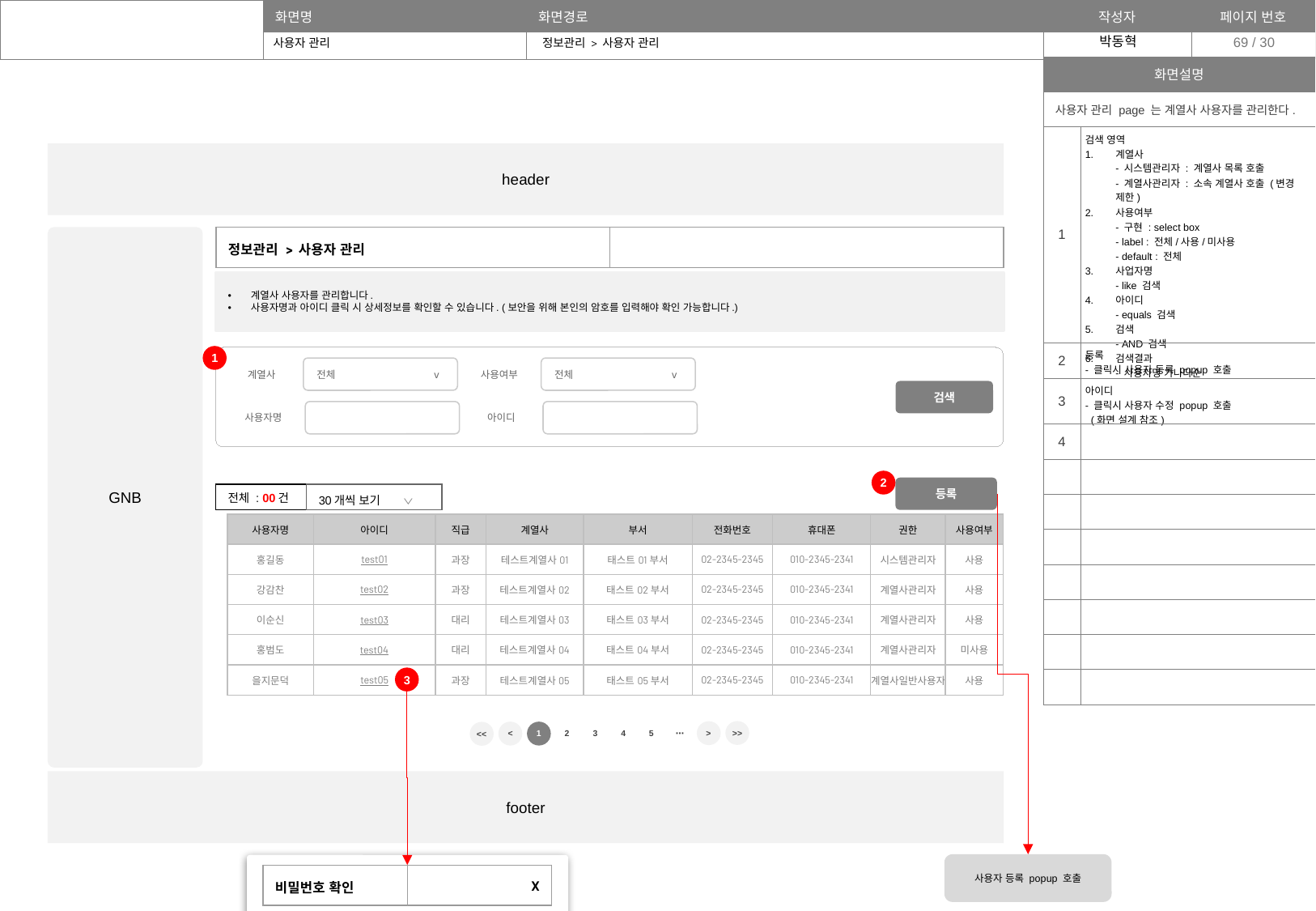

69
사용자 관리
정보관리 > 사용자 관리
| 화면설명 |  |
| --- | --- |
| 사용자 관리 page 는 계열사 사용자를 관리한다. |  |
| 1 | 검색 영역 계열사 - 시스템관리자 : 계열사 목록 호출 - 계열사관리자 : 소속 계열사 호출 (변경 제한) 사용여부 - 구현 : select box - label : 전체/사용/미사용 - default : 전체 사업자명 - like 검색 아이디 - equals 검색 검색 - AND 검색 검색결과 - 사용자명 가나다순 |
| 2 | 등록 - 클릭시 사용자 등록 popup 호출 |
| 3 | 아이디 - 클릭시 사용자 수정 popup 호출 (화면 설계 참조) |
| 4 |  |
|  |  |
|  |  |
|  |  |
|  |  |
|  |  |
|  |  |
|  |  |
header
GNB
| 정보관리 > 사용자 관리 |  |
| --- | --- |
계열사 사용자를 관리합니다.
사용자명과 아이디 클릭 시 상세정보를 확인할 수 있습니다. (보안을 위해 본인의 암호를 입력해야 확인 가능합니다.)
1

계열사
전체                                  v
사용여부
전체                                  v
검색
사용자명

아이디

2
등록
| 전체 : 00건 | 30개씩 보기 ⌵ |
| --- | --- |
| 사용자명 | 아이디 | 직급 | 계열사 | 부서 | 전화번호 | 휴대폰 | 권한 | 사용여부 |
| --- | --- | --- | --- | --- | --- | --- | --- | --- |
| 홍길동 | test01 | 과장 | 테스트계열사01 | 태스트01부서 | 02-2345-2345 | 010-2345-2341 | 시스템관리자 | 사용 |
| 강감찬 | test02 | 과장 | 테스트계열사02 | 태스트02부서 | 02-2345-2345 | 010-2345-2341 | 계열사관리자 | 사용 |
| 이순신 | test03 | 대리 | 테스트계열사03 | 태스트03부서 | 02-2345-2345 | 010-2345-2341 | 계열사관리자 | 사용 |
| 홍범도 | test04 | 대리 | 테스트계열사04 | 태스트04부서 | 02-2345-2345 | 010-2345-2341 | 계열사관리자 | 미사용 |
| 을지문덕 | test05 | 과장 | 테스트계열사05 | 태스트05부서 | 02-2345-2345 | 010-2345-2341 | 계열사일반사용자 | 사용 |
3
>>
⋯
>
3
4
5
<
1
2
<<
footer
사용자 등록 popup 호출

| 비밀번호 확인 | X |
| --- | --- |
| 비밀번호 |  |
| --- | --- |
ⓘ 안전을 위해서 비밀번호를 입력해 주십시오
확인
닫기

비밀번호를 다시 확인해주세요.
계정 비밀번호가 입력되었는가?
NO
확인
YES
사용자 수정 popup 호출